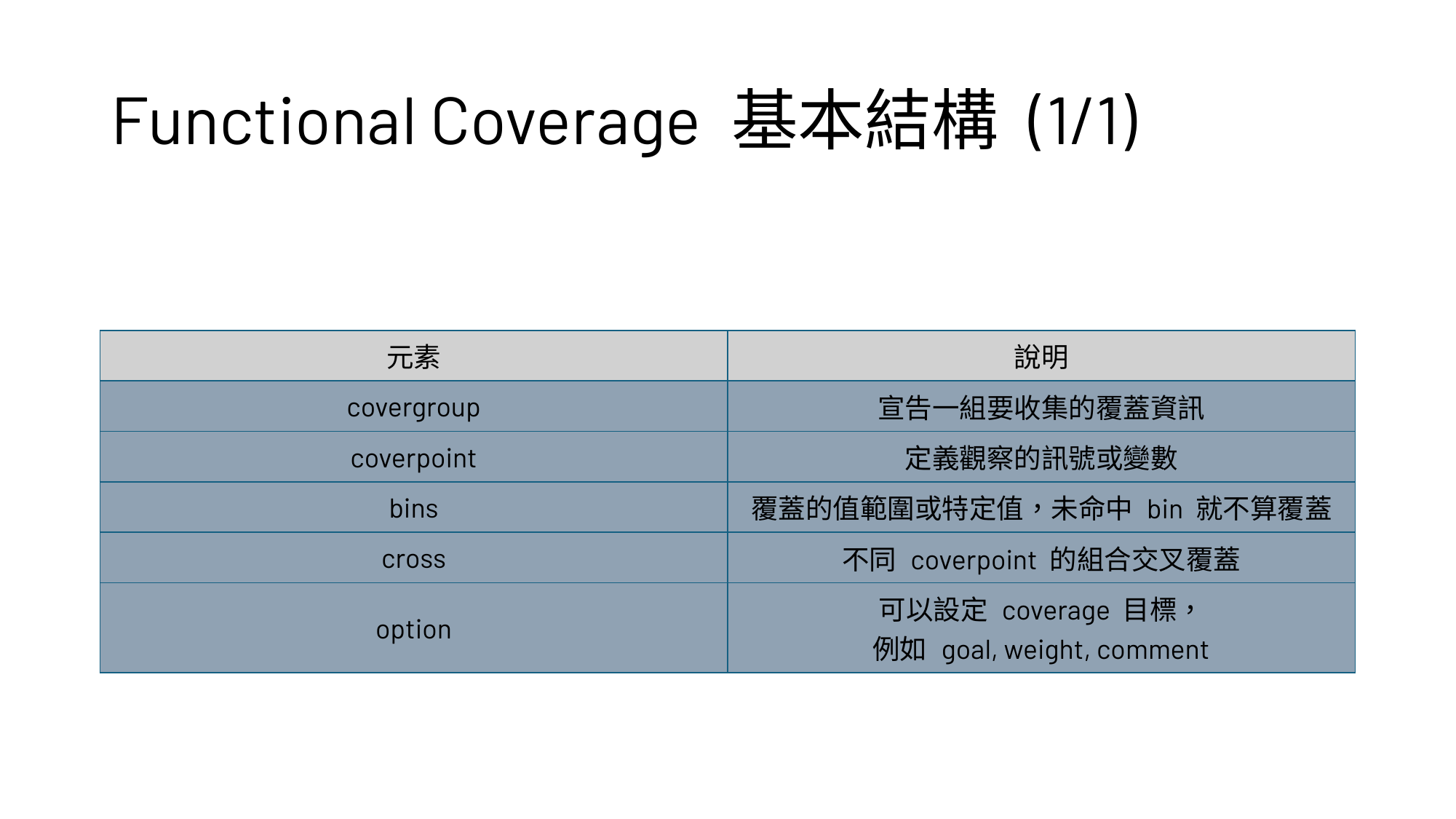

# Functional Coverage 基本結構 (1/1)
| 元素 | 說明 |
| --- | --- |
| covergroup | 宣告一組要收集的覆蓋資訊 |
| coverpoint | 定義觀察的訊號或變數 |
| bins | 覆蓋的值範圍或特定值，未命中 bin 就不算覆蓋 |
| cross | 不同 coverpoint 的組合交叉覆蓋 |
| option | 可以設定 coverage 目標， 例如 goal, weight, comment |